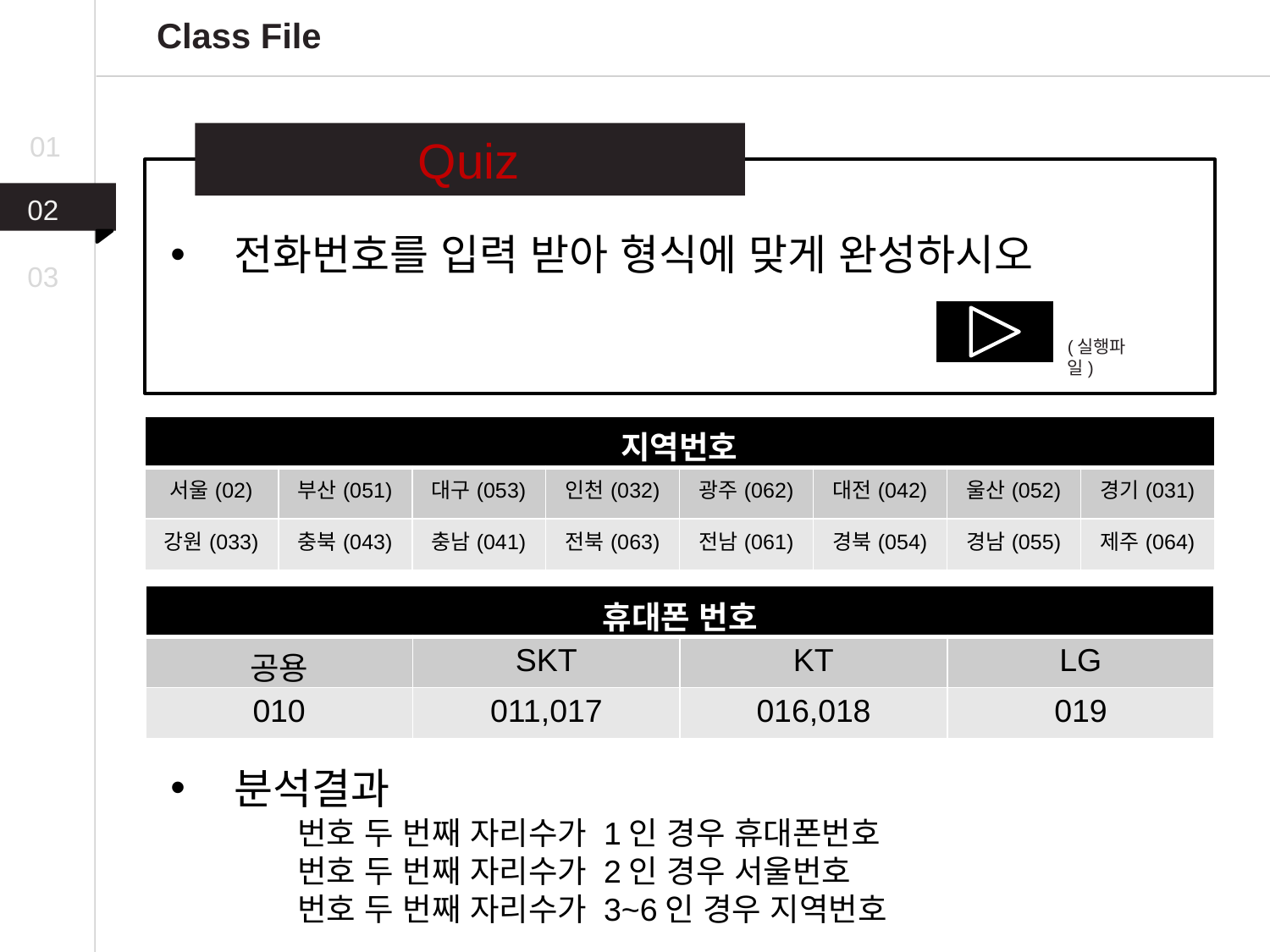

Class File
01
Quiz

02
전화번호를 입력 받아 형식에 맞게 완성하시오

03

(실행파일)
| 지역번호 |  |  |  |  |  |  |  |
| --- | --- | --- | --- | --- | --- | --- | --- |
| 서울(02) | 부산(051) | 대구(053) | 인천(032) | 광주(062) | 대전(042) | 울산(052) | 경기(031) |
| 강원(033) | 충북(043) | 충남(041) | 전북(063) | 전남(061) | 경북(054) | 경남(055) | 제주(064) |
| 휴대폰 번호 |  |  |  |
| --- | --- | --- | --- |
| 공용 | SKT | KT | LG |
| 010 | 011,017 | 016,018 | 019 |
분석결과
	번호 두 번째 자리수가 1인 경우 휴대폰번호
	번호 두 번째 자리수가 2인 경우 서울번호
	번호 두 번째 자리수가 3~6인 경우 지역번호